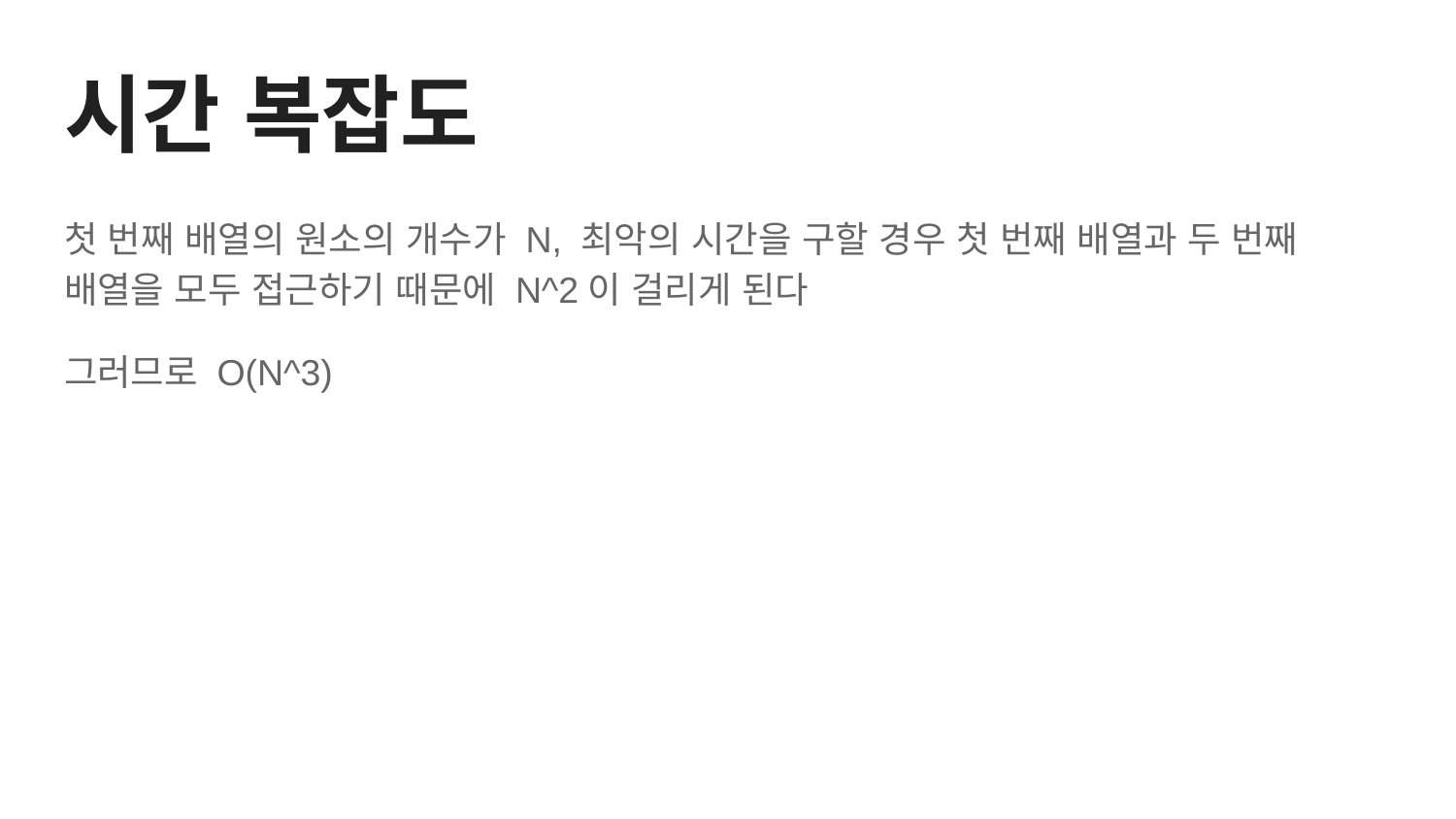

# 시간 복잡도
첫 번째 배열의 원소의 개수가 N, 최악의 시간을 구할 경우 첫 번째 배열과 두 번째 배열을 모두 접근하기 때문에 N^2이 걸리게 된다
그러므로 O(N^3)